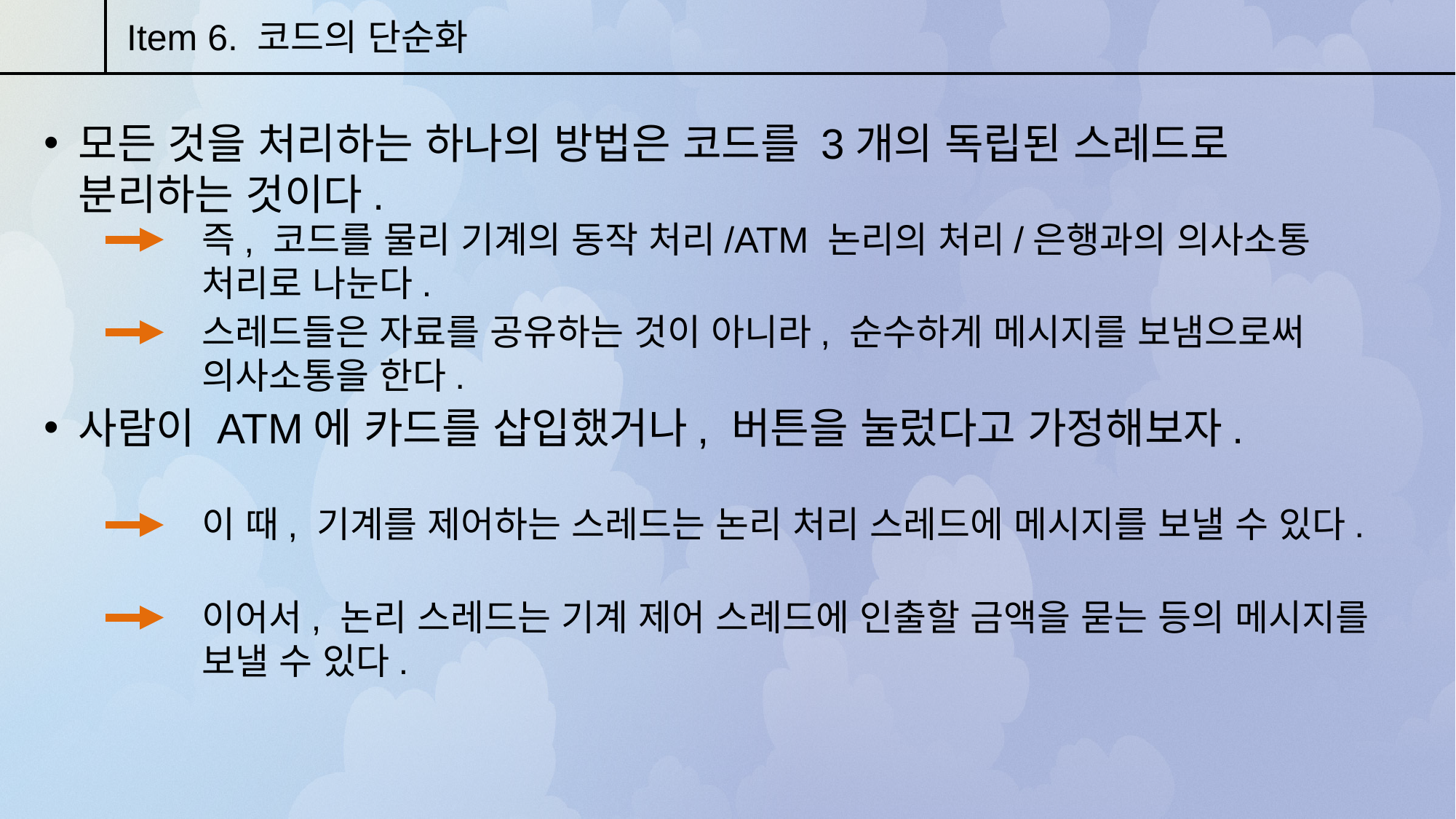

Item 6. 코드의 단순화
모든 것을 처리하는 하나의 방법은 코드를 3개의 독립된 스레드로 분리하는 것이다.
즉, 코드를 물리 기계의 동작 처리/ATM 논리의 처리/은행과의 의사소통 처리로 나눈다.
스레드들은 자료를 공유하는 것이 아니라, 순수하게 메시지를 보냄으로써 의사소통을 한다.
사람이 ATM에 카드를 삽입했거나, 버튼을 눌렀다고 가정해보자.
이 때, 기계를 제어하는 스레드는 논리 처리 스레드에 메시지를 보낼 수 있다.
이어서, 논리 스레드는 기계 제어 스레드에 인출할 금액을 묻는 등의 메시지를 보낼 수 있다.